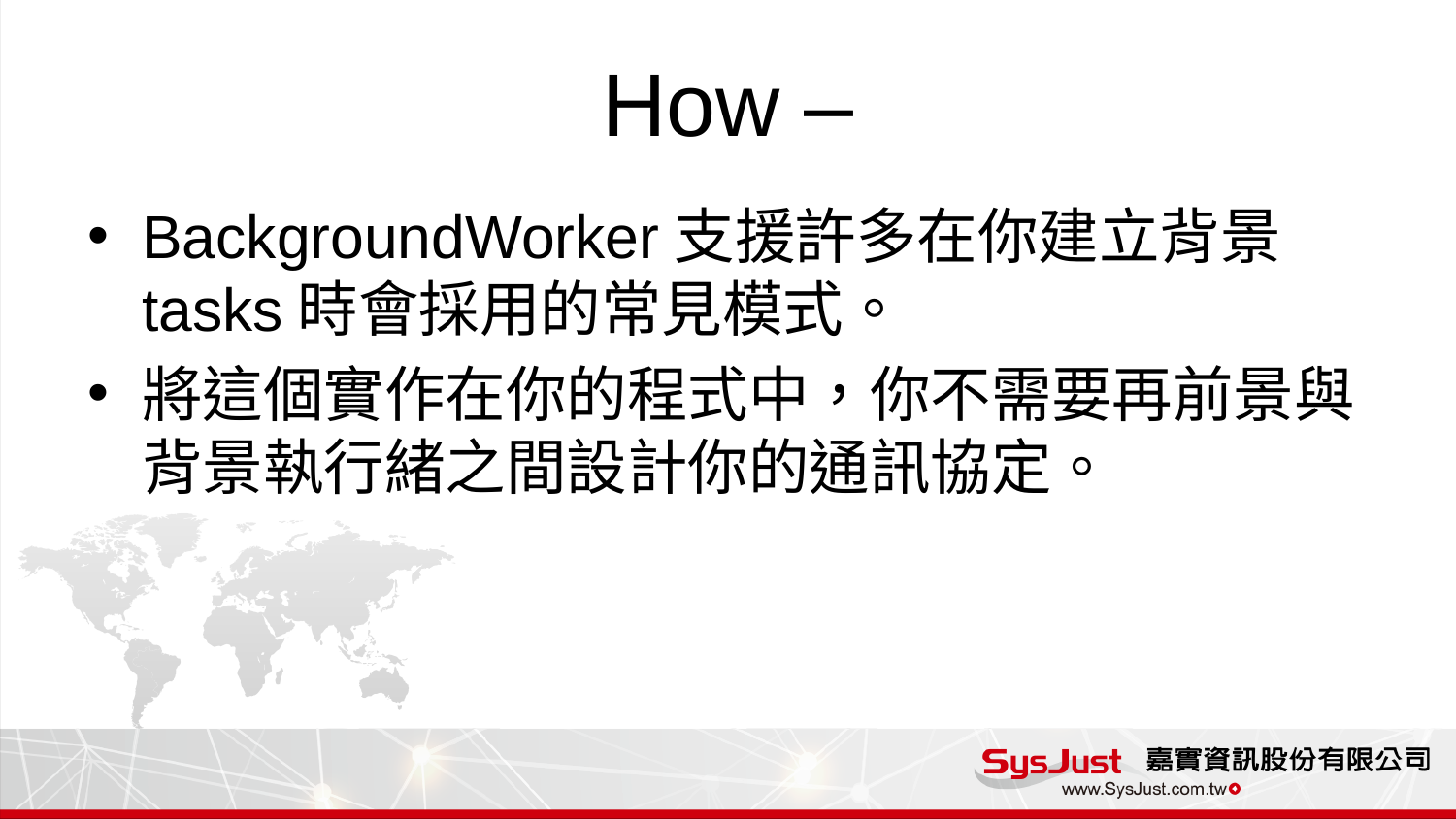

# How –
BackgroundWorker支援許多在你建立背景tasks時會採用的常見模式。
將這個實作在你的程式中，你不需要再前景與背景執行緒之間設計你的通訊協定。